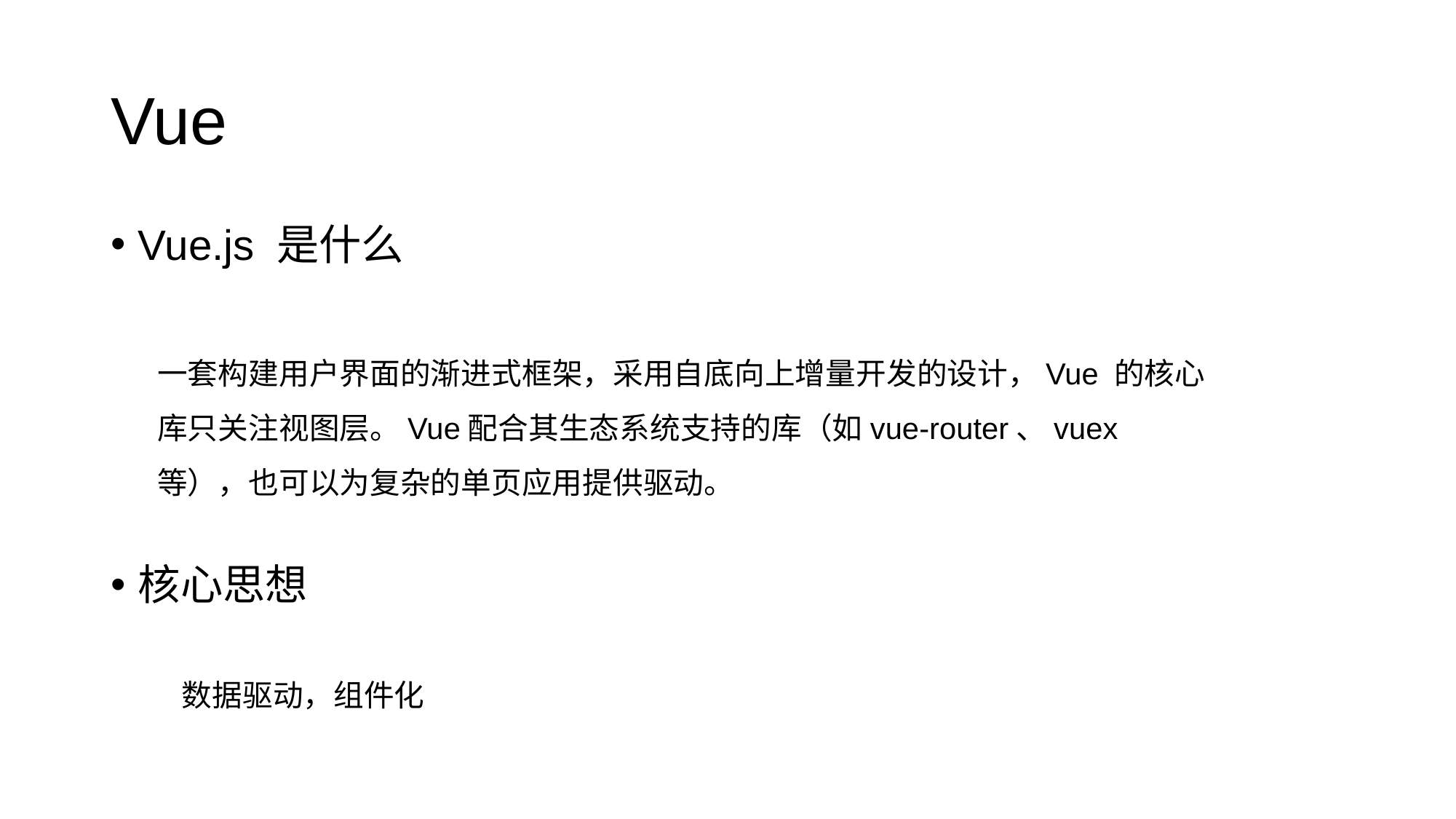

# Vue
Vue.js 是什么
一套构建用户界面的渐进式框架，采用自底向上增量开发的设计，Vue 的核心库只关注视图层。Vue配合其生态系统支持的库（如vue-router、vuex等），也可以为复杂的单页应用提供驱动。

核心思想
数据驱动，组件化